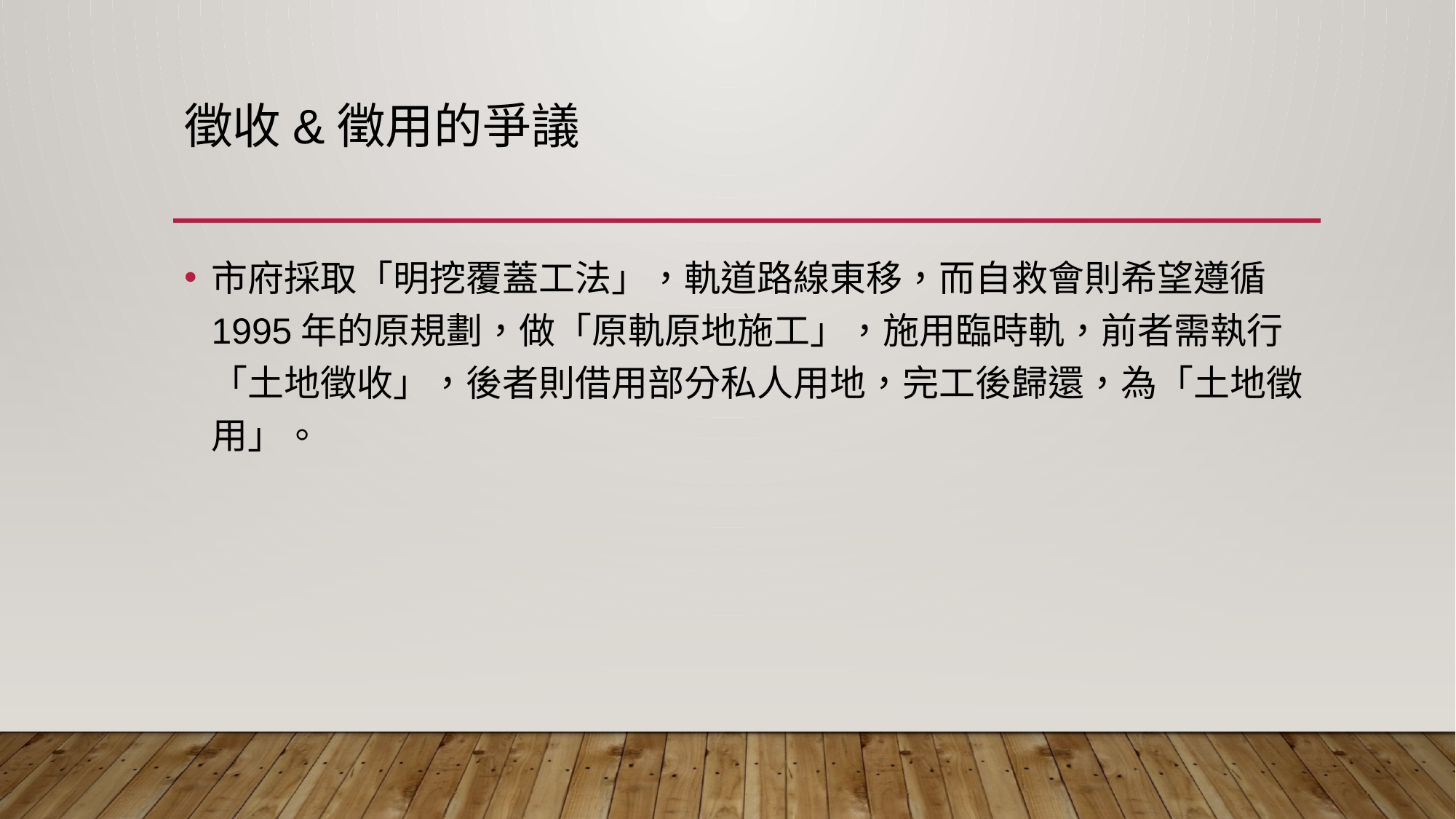

# 徵收&徵用的爭議
市府採取「明挖覆蓋工法」，軌道路線東移，而自救會則希望遵循1995年的原規劃，做「原軌原地施工」，施用臨時軌，前者需執行「土地徵收」，後者則借用部分私人用地，完工後歸還，為「土地徵用」。